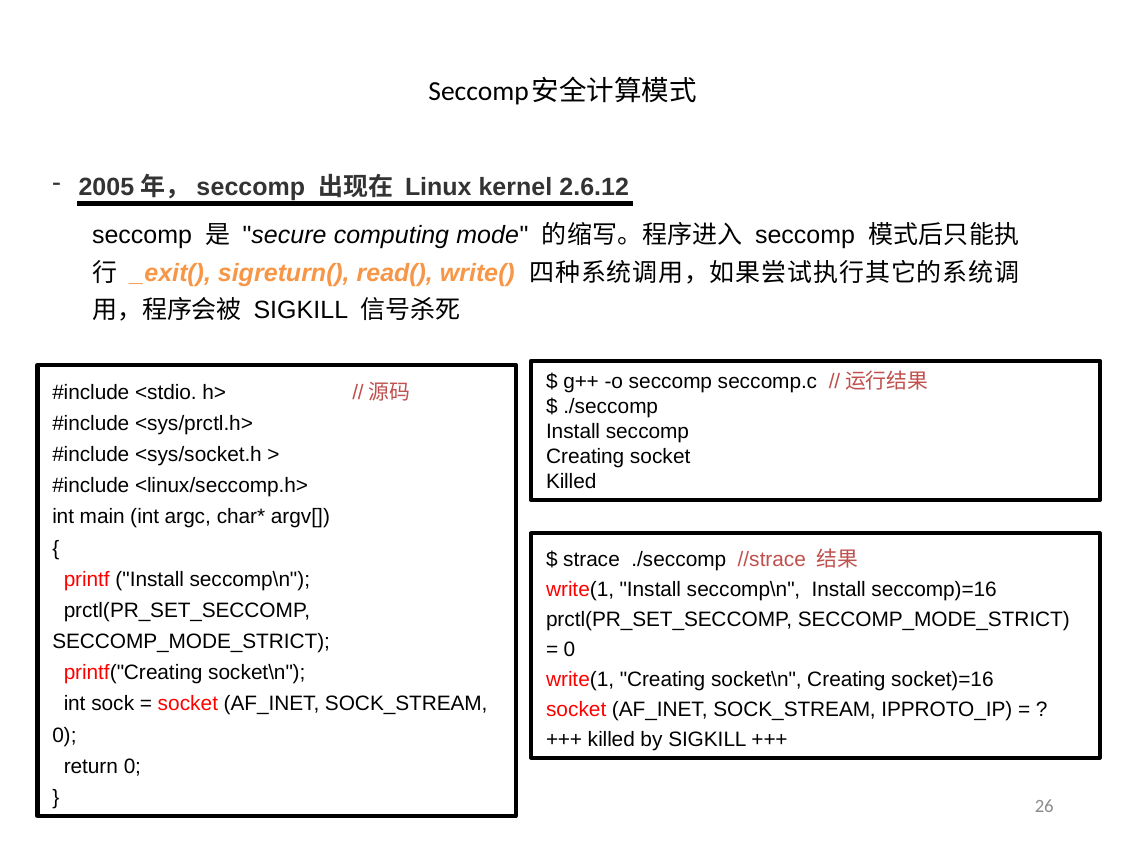

# Seccomp安全计算模式
2005年，seccomp 出现在 Linux kernel 2.6.12
seccomp 是 "secure computing mode" 的缩写。程序进入 seccomp 模式后只能执行 _exit(), sigreturn(), read(), write() 四种系统调用，如果尝试执行其它的系统调用，程序会被 SIGKILL 信号杀死
$ g++ -o seccomp seccomp.c  //运行结果
$ ./seccomp
Install seccomp
Creating socket
Killed
#include <stdio. h>	//源码
#include <sys/prctl.h>
#include <sys/socket.h >
#include <linux/seccomp.h>
int main (int argc, char* argv[])
{
  printf ("Install seccomp\n");
  prctl(PR_SET_SECCOMP, SECCOMP_MODE_STRICT);
  printf("Creating socket\n");
  int sock = socket (AF_INET, SOCK_STREAM, 0);
  return 0;
}
$ strace  ./seccomp  //strace 结果
write(1, "Install seccomp\n",  Install seccomp)=16
prctl(PR_SET_SECCOMP, SECCOMP_MODE_STRICT) = 0
write(1, "Creating socket\n", Creating socket)=16
socket (AF_INET, SOCK_STREAM, IPPROTO_IP) = ?
+++ killed by SIGKILL +++
26